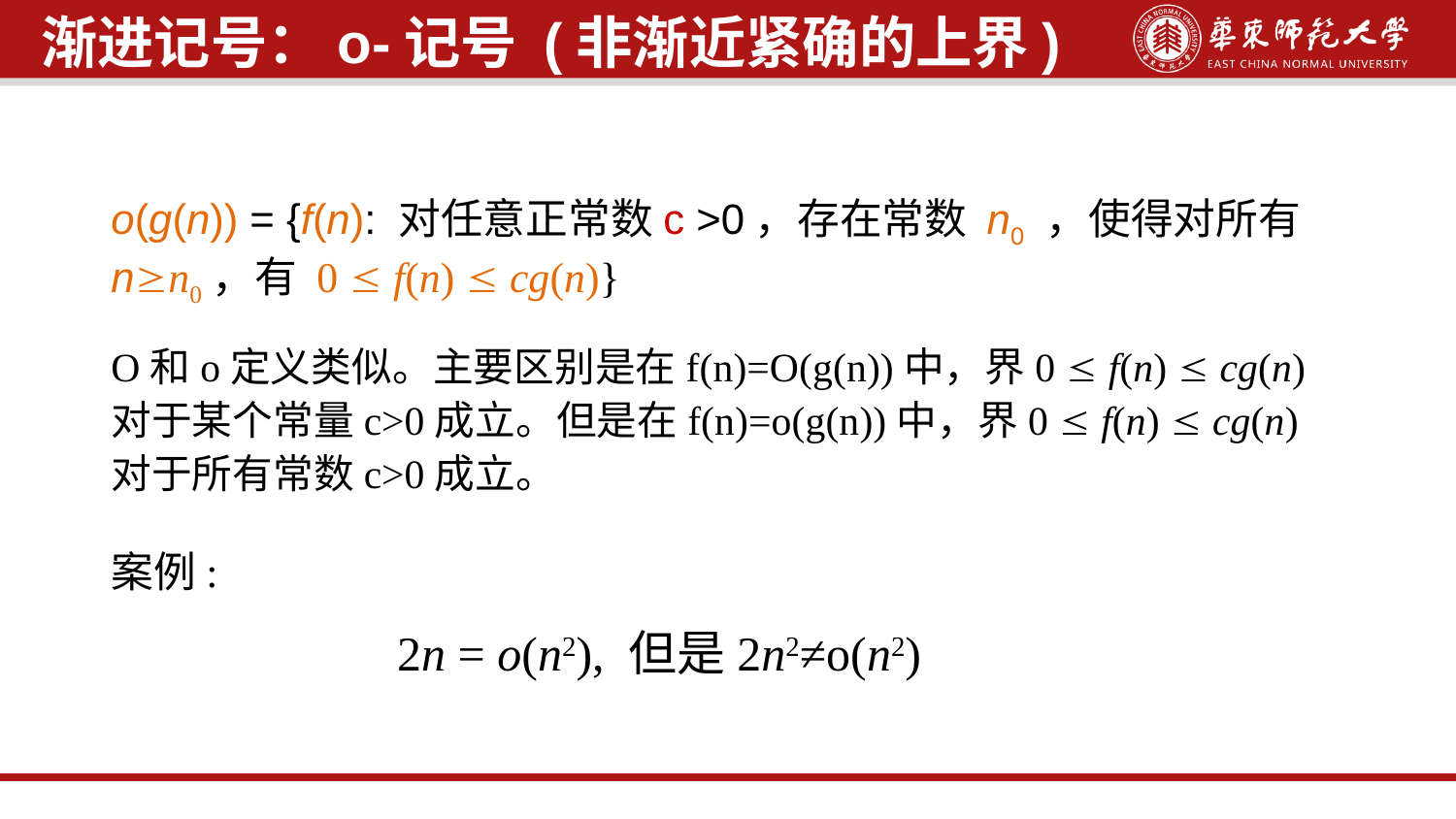

渐进记号：o-记号 (非渐近紧确的上界)
o(g(n)) = {f(n): 对任意正常数c >0，存在常数 n0 ，使得对所有n≥n0，有 0 ≤ f(n) ≤ cg(n)}

O和o定义类似。主要区别是在f(n)=O(g(n))中，界0 ≤ f(n) ≤ cg(n)对于某个常量c>0成立。但是在f(n)=o(g(n))中，界0 ≤ f(n) ≤ cg(n)对于所有常数c>0成立。

案例:

2n = o(n2), 但是2n2≠o(n2)